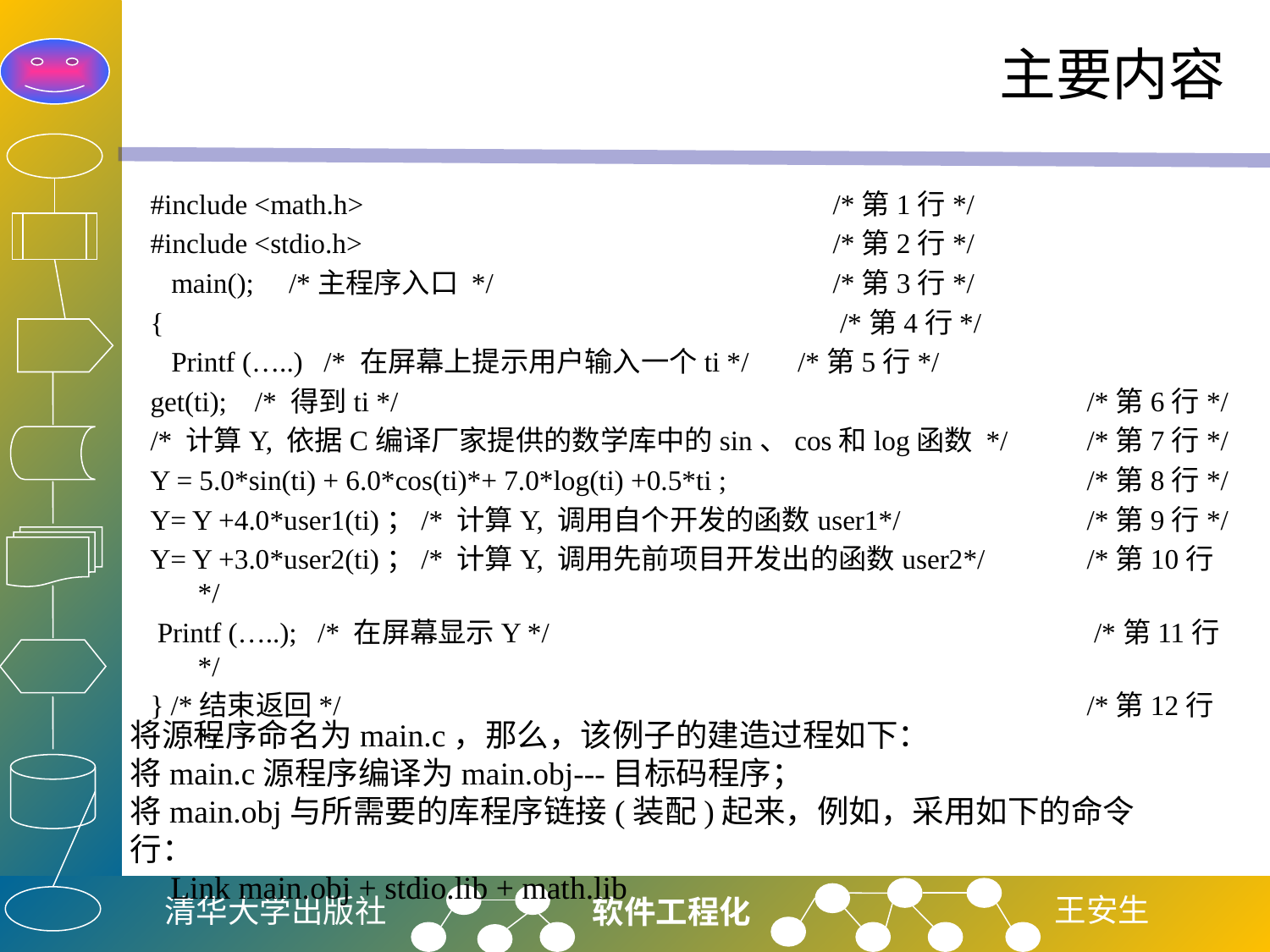

# 主要内容
#include <math.h>                                                    	/*第1行*/
#include <stdio.h>                                                     	/*第2行*/
   main();     /*主程序入口 */                                        	/*第3行*/
{                                                                 		 /*第4行*/
   Printf (…..)   /* 在屏幕上提示用户输入一个ti */       /*第5行*/
get(ti);    /* 得到ti */                                              			/*第6行*/
/* 计算Y, 依据C编译厂家提供的数学库中的sin、cos和log函数 */     	/*第7行*/
Y = 5.0*sin(ti) + 6.0*cos(ti)*+ 7.0*log(ti) +0.5*ti ;                        		/*第8行*/
Y= Y +4.0*user1(ti)；/* 计算Y, 调用自个开发的函数user1*/            	/*第9行*/
Y= Y +3.0*user2(ti)；/* 计算Y, 调用先前项目开发出的函数user2*/      	/*第10行*/
 Printf (…..);   /* 在屏幕显示Y */                                 			 /*第11行*/
} /*结束返回*/                                                       			/*第12行*/

将源程序命名为main.c，那么，该例子的建造过程如下：
将main.c源程序编译为main.obj---目标码程序；
将main.obj与所需要的库程序链接(装配)起来，例如，采用如下的命令行：
     Link main.obj + stdio.lib + math.lib